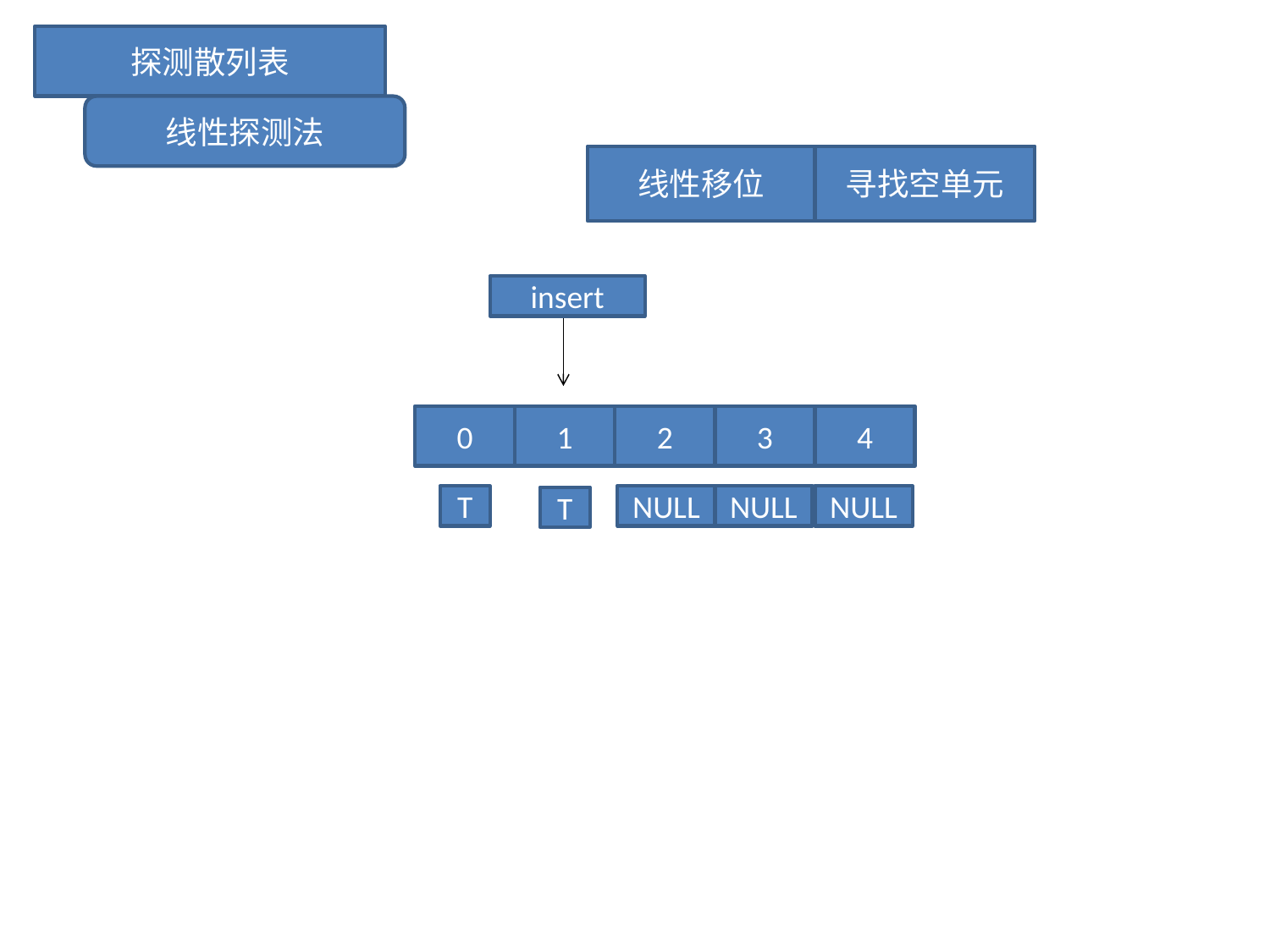

探测散列表
线性探测法
线性移位
寻找空单元
insert
0
1
2
3
4
T
NULL
NULL
NULL
T